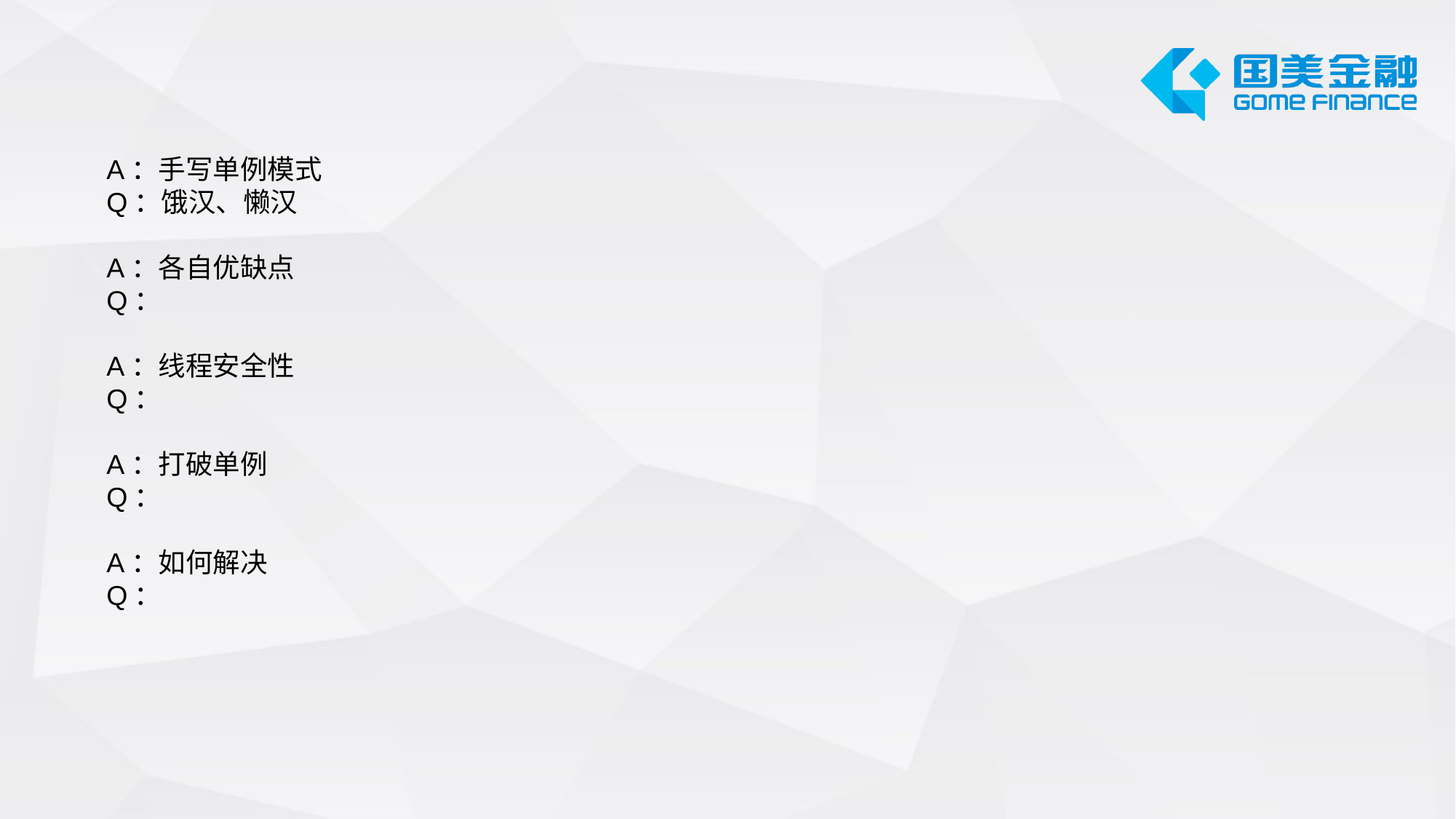

A：手写单例模式
Q：饿汉、懒汉

A：各自优缺点
Q：

A：线程安全性
Q：

A：打破单例
Q：

A：如何解决
Q：